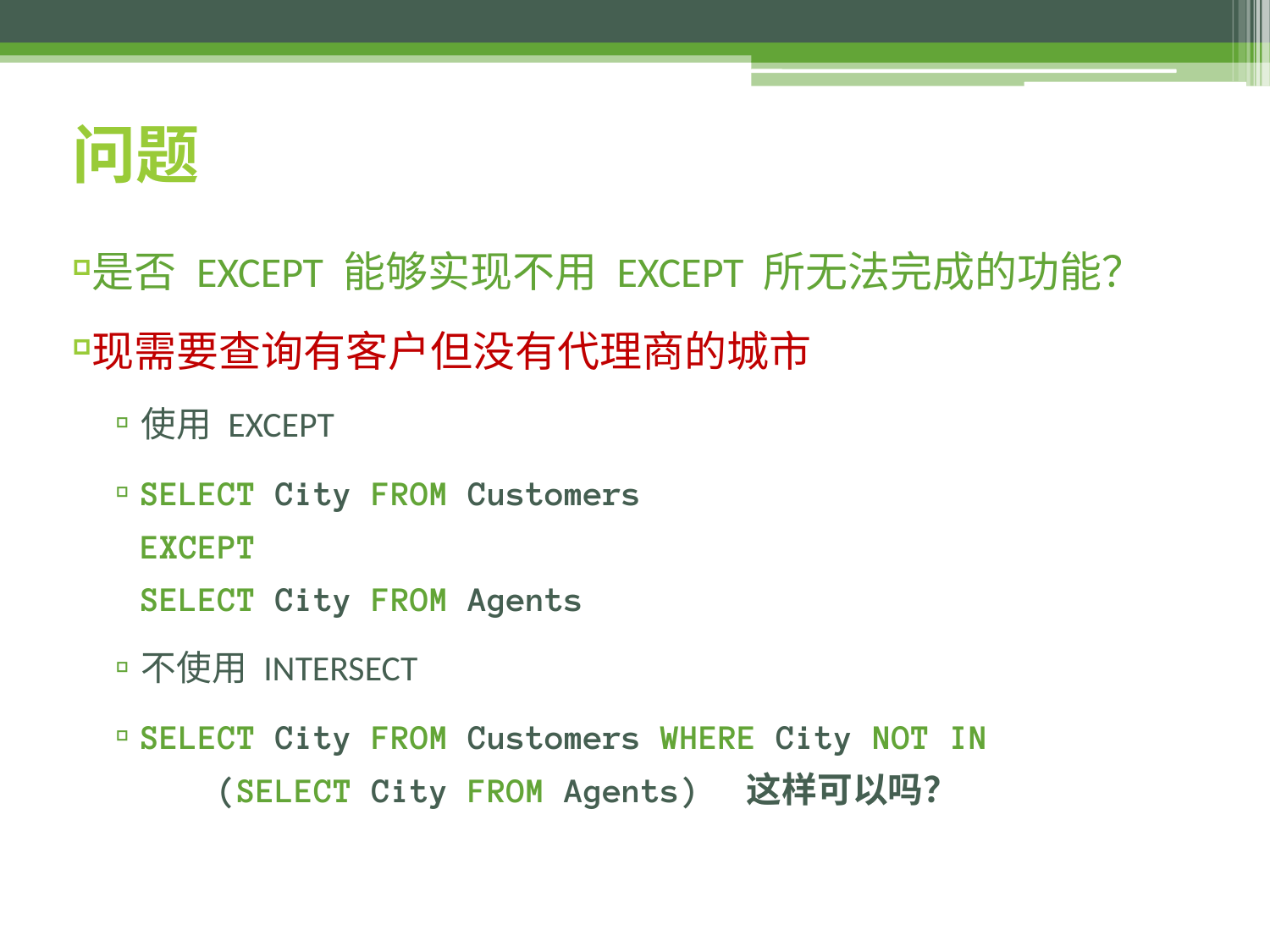

# 问题
是否 EXCEPT 能够实现不用 EXCEPT 所无法完成的功能？
现需要查询有客户但没有代理商的城市
使用 EXCEPT
SELECT City FROM Customers
EXCEPT
SELECT City FROM Agents
不使用 INTERSECT
SELECT City FROM Customers WHERE City NOT IN
    (SELECT City FROM Agents)  这样可以吗？